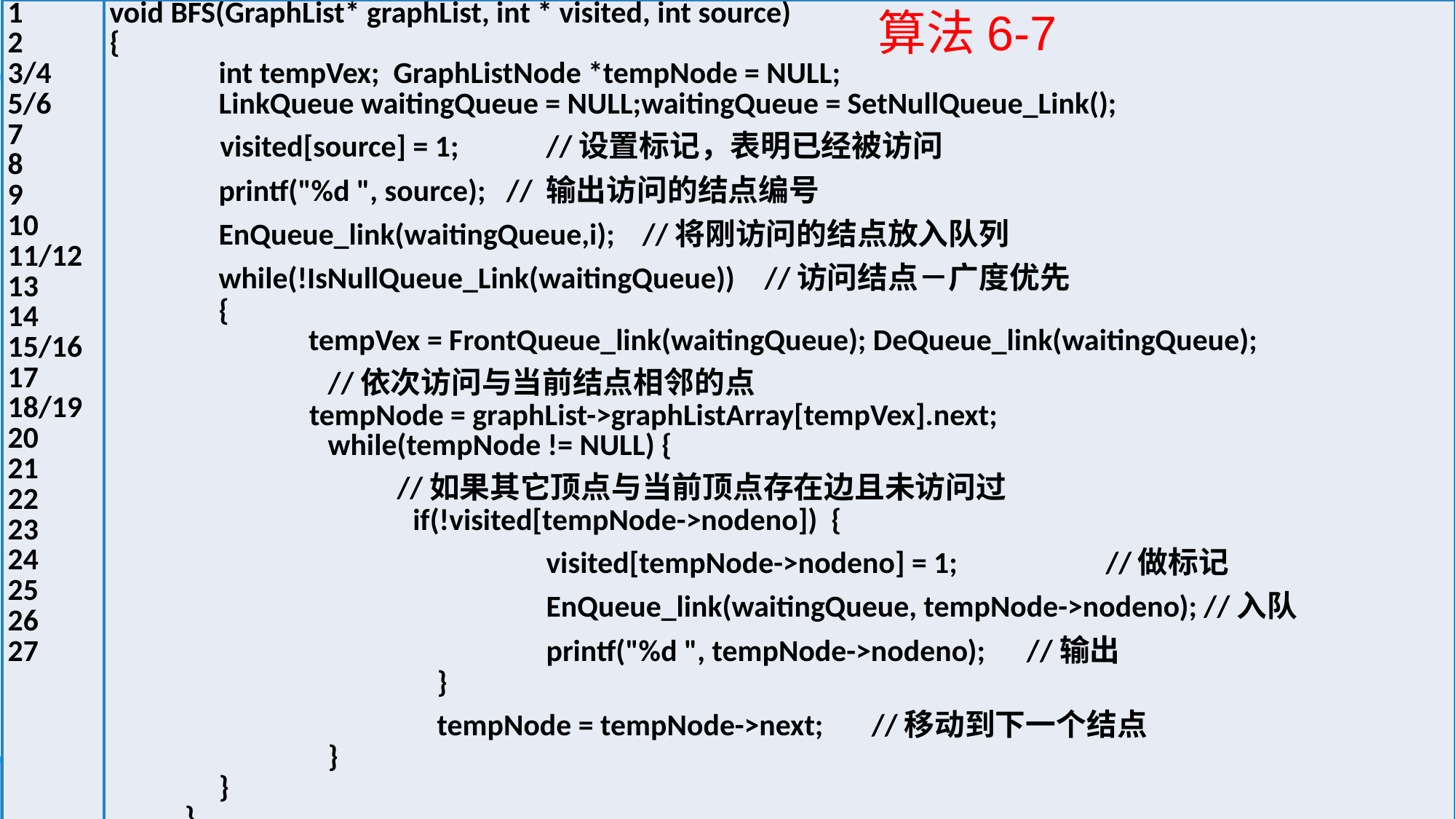

算法6-7
图的周游：广度优先周游
| 1 2 3/4 5/6 7 8 9 10 11/12 13 14 15/16 17 18/19 20 21 22 23 24 25 26 27 | void BFS(GraphList\* graphList, int \* visited, int source) { int tempVex; GraphListNode \*tempNode = NULL; LinkQueue waitingQueue = NULL;waitingQueue = SetNullQueue\_Link(); visited[source] = 1; //设置标记，表明已经被访问 printf("%d ", source); // 输出访问的结点编号 EnQueue\_link(waitingQueue,i); //将刚访问的结点放入队列 while(!IsNullQueue\_Link(waitingQueue)) //访问结点－广度优先 { tempVex = FrontQueue\_link(waitingQueue); DeQueue\_link(waitingQueue); //依次访问与当前结点相邻的点 tempNode = graphList->graphListArray[tempVex].next; while(tempNode != NULL) { //如果其它顶点与当前顶点存在边且未访问过 if(!visited[tempNode->nodeno]) { visited[tempNode->nodeno] = 1; //做标记 EnQueue\_link(waitingQueue, tempNode->nodeno); //入队 printf("%d ", tempNode->nodeno); //输出 } tempNode = tempNode->next; //移动到下一个结点 } } } |
| --- | --- |